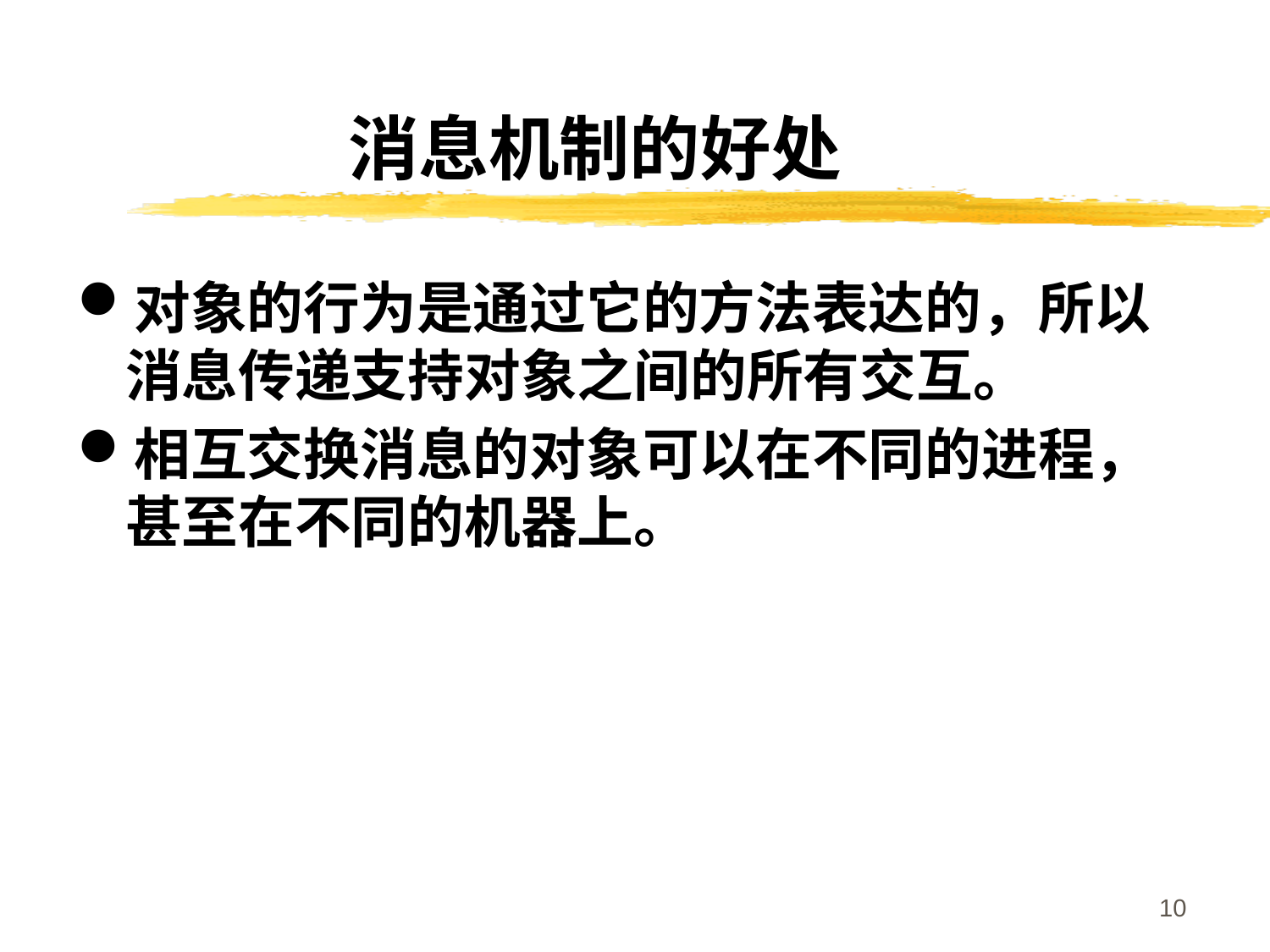

# 消息机制的好处
对象的行为是通过它的方法表达的，所以消息传递支持对象之间的所有交互。
相互交换消息的对象可以在不同的进程，甚至在不同的机器上。
10